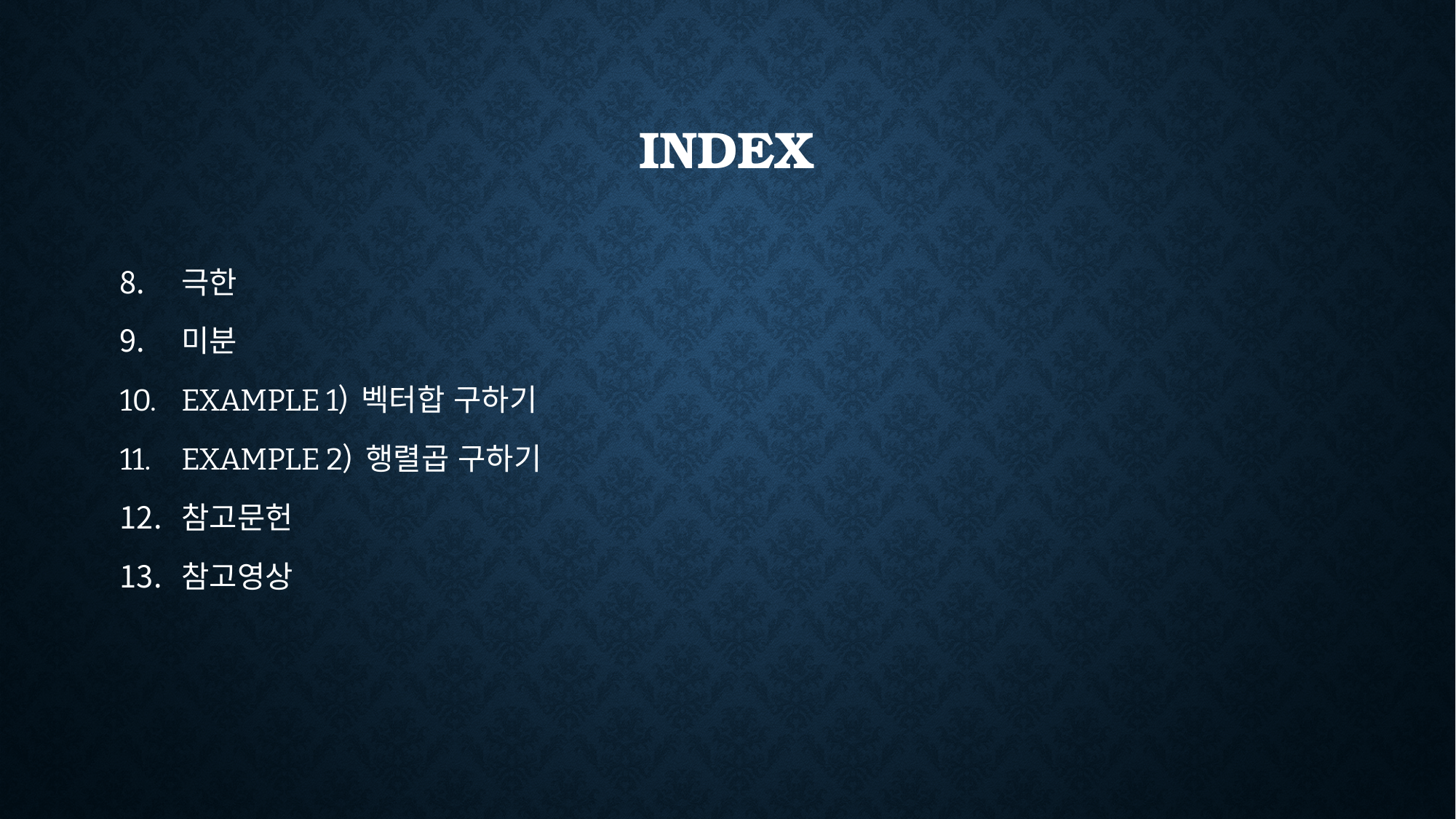

# Index
극한
미분
EXAMPLE 1) 벡터합 구하기
EXAMPLE 2) 행렬곱 구하기
참고문헌
참고영상